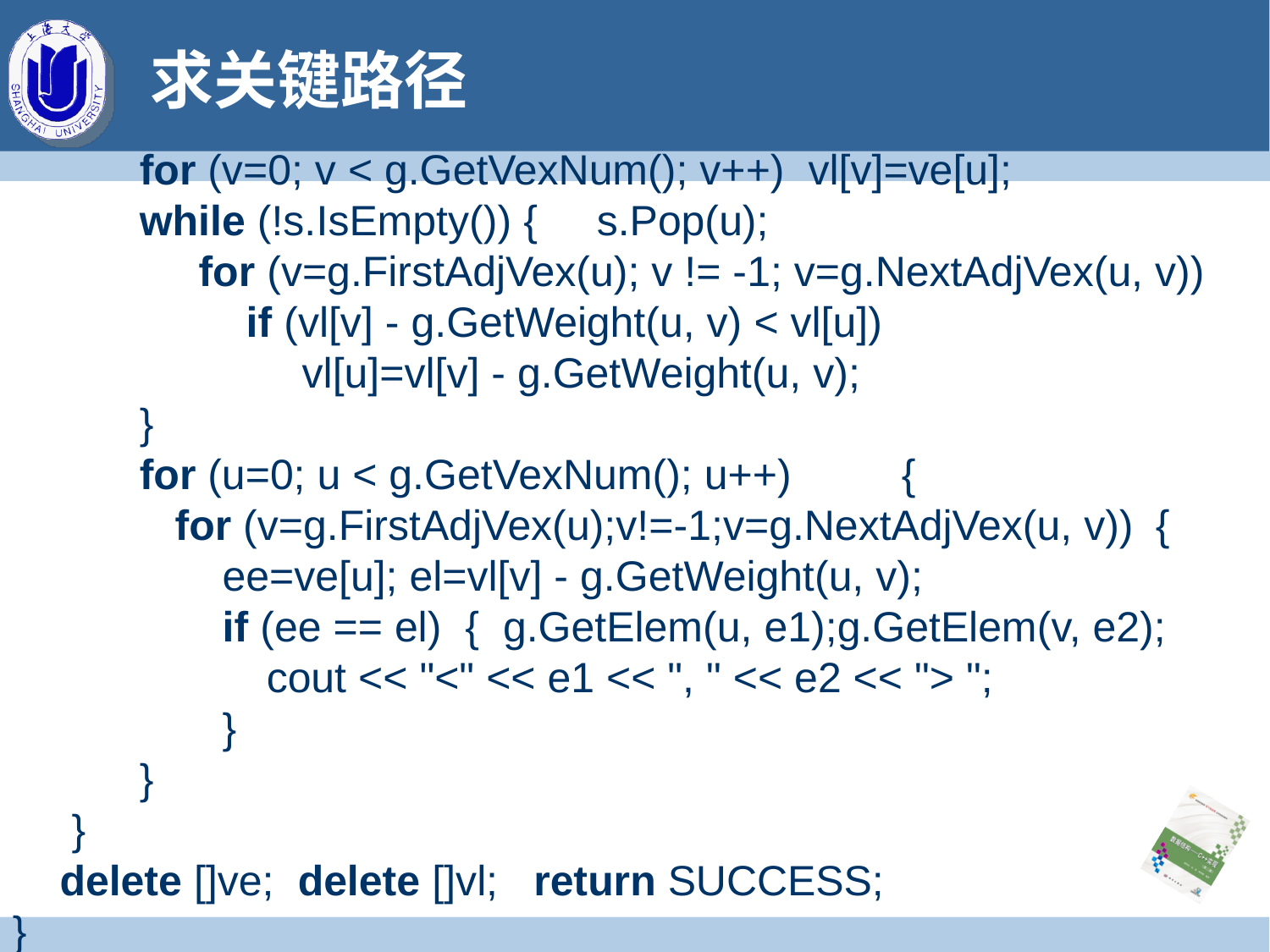

# 求关键路径
	for (v=0; v < g.GetVexNum(); v++)  vl[v]=ve[u];
	while (!s.IsEmpty()) {     s.Pop(u);
	     for (v=g.FirstAdjVex(u); v != -1; v=g.NextAdjVex(u, v))	         if (vl[v] - g.GetWeight(u, v) < vl[u])
		   vl[u]=vl[v] - g.GetWeight(u, v);
	}
 	for (u=0; u < g.GetVexNum(); u++)	{
	   for (v=g.FirstAdjVex(u);v!=-1;v=g.NextAdjVex(u, v))	{
	       ee=ve[u]; el=vl[v] - g.GetWeight(u, v);
	       if (ee == el)  {  g.GetElem(u, e1);g.GetElem(v, e2);
		cout << "<" << e1 << ", " << e2 << "> ";
	       }
	}
     }
    delete []ve;  delete []vl;   return SUCCESS;
}